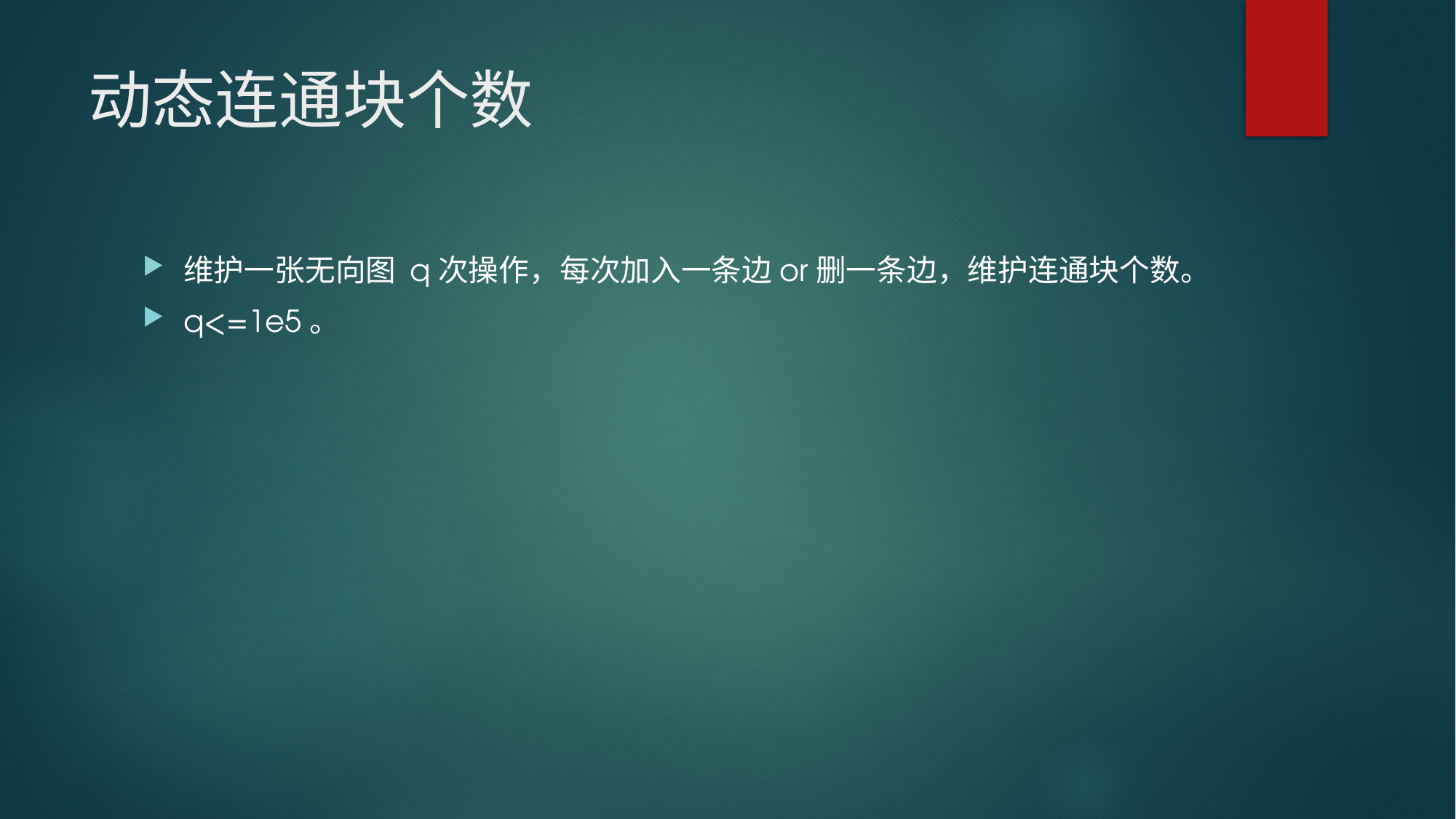

# 动态连通块个数
维护一张无向图 q次操作，每次加入一条边or删一条边，维护连通块个数。
q<=1e5。